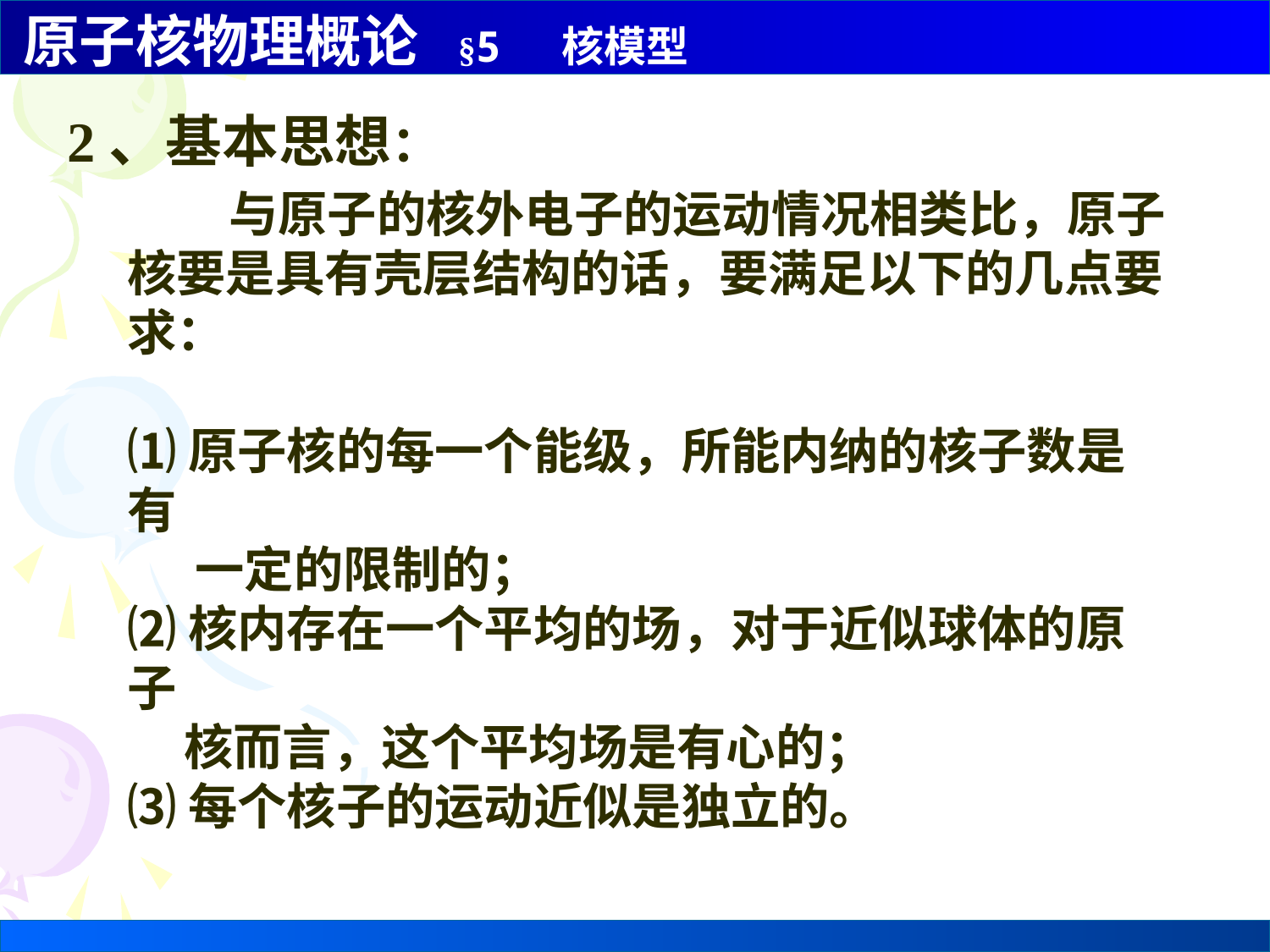

2、基本思想：
        与原子的核外电子的运动情况相类比，原子核要是具有壳层结构的话，要满足以下的几点要求：

⑴原子核的每一个能级，所能内纳的核子数是有
     一定的限制的；
⑵核内存在一个平均的场，对于近似球体的原子
    核而言，这个平均场是有心的；
⑶每个核子的运动近似是独立的。